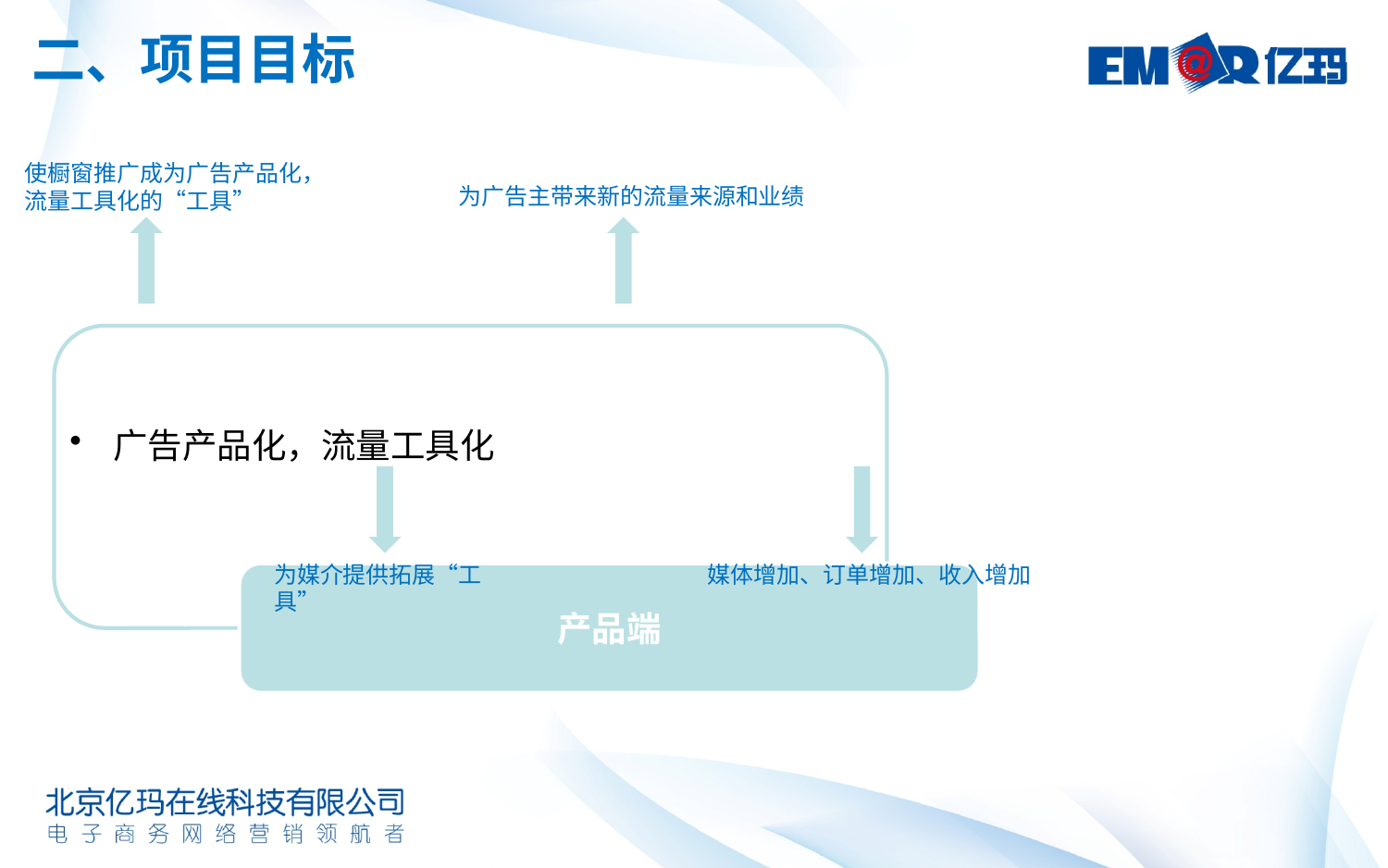

二、项目目标
产品端
广告产品化，流量工具化
使橱窗推广成为广告产品化，流量工具化的“工具”
为广告主带来新的流量来源和业绩

为媒介提供拓展“工具”
媒体增加、订单增加、收入增加